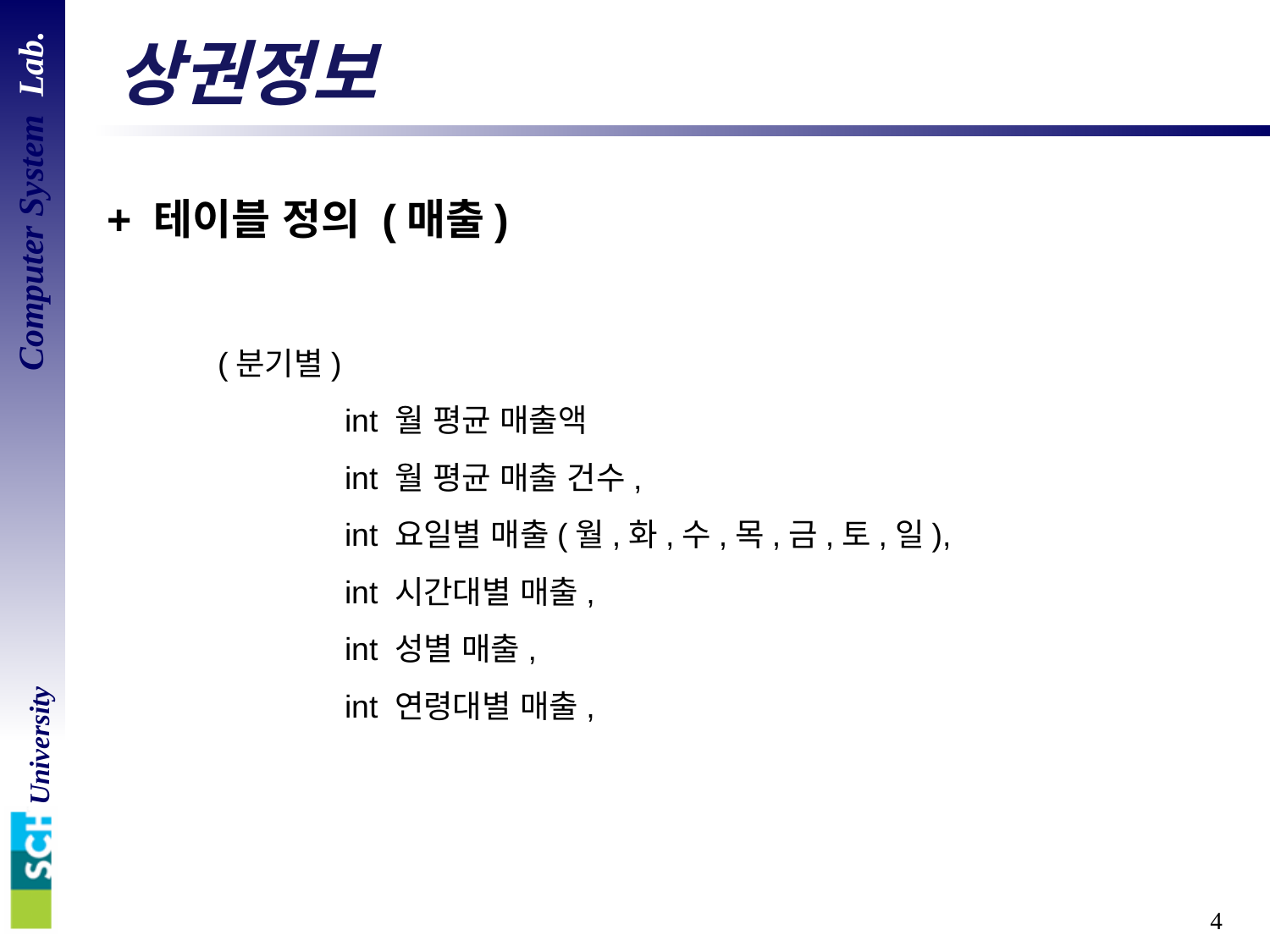

# 상권정보
+ 테이블 정의 (매출)

(분기별)
	int 월 평균 매출액
	int 월 평균 매출 건수,
 	int 요일별 매출(월,화,수,목,금,토,일),
 	int 시간대별 매출,
	int 성별 매출,
	int 연령대별 매출,